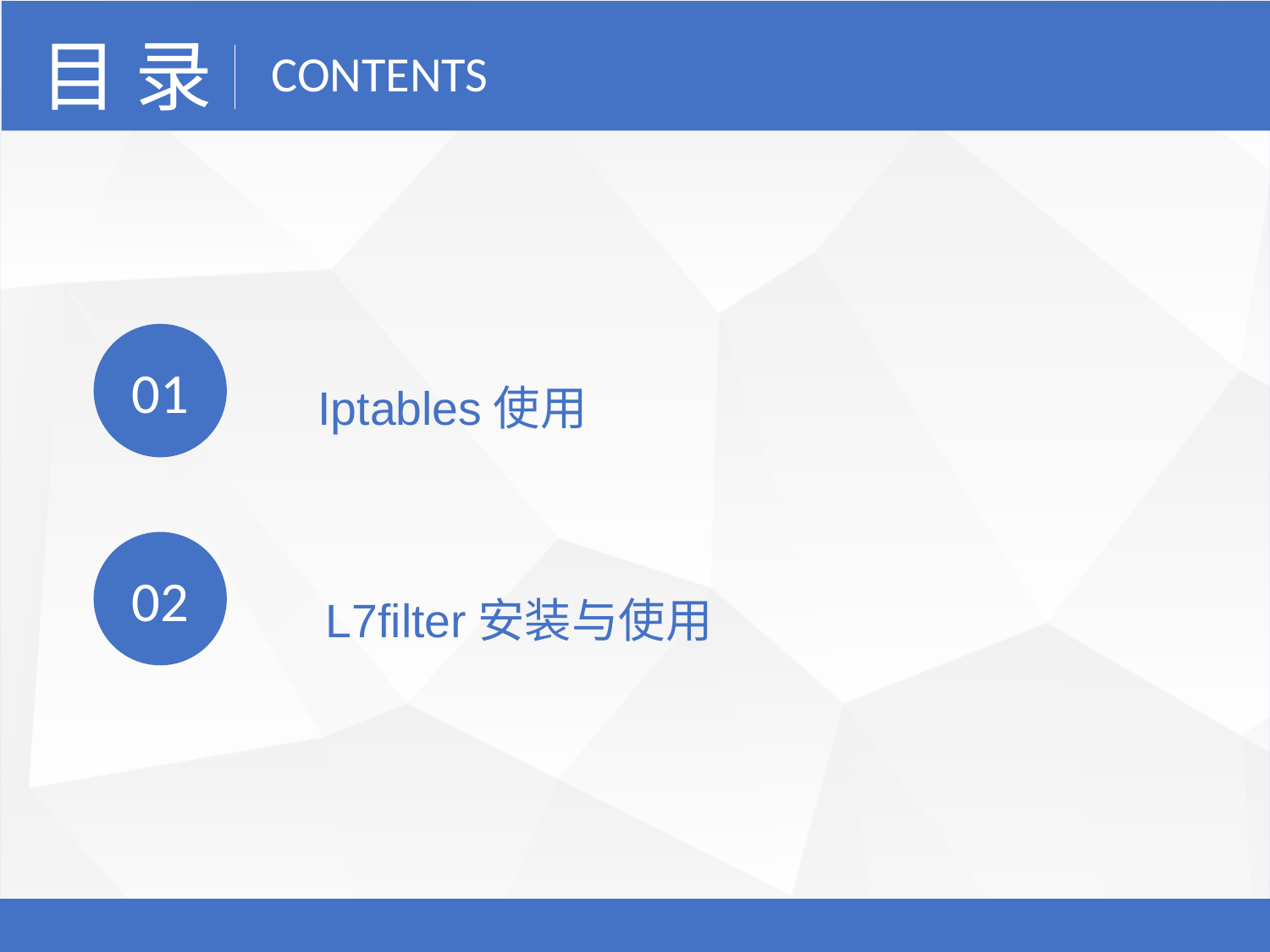

目 录
CONTENTS
01
Iptables使用
02
L7filter安装与使用